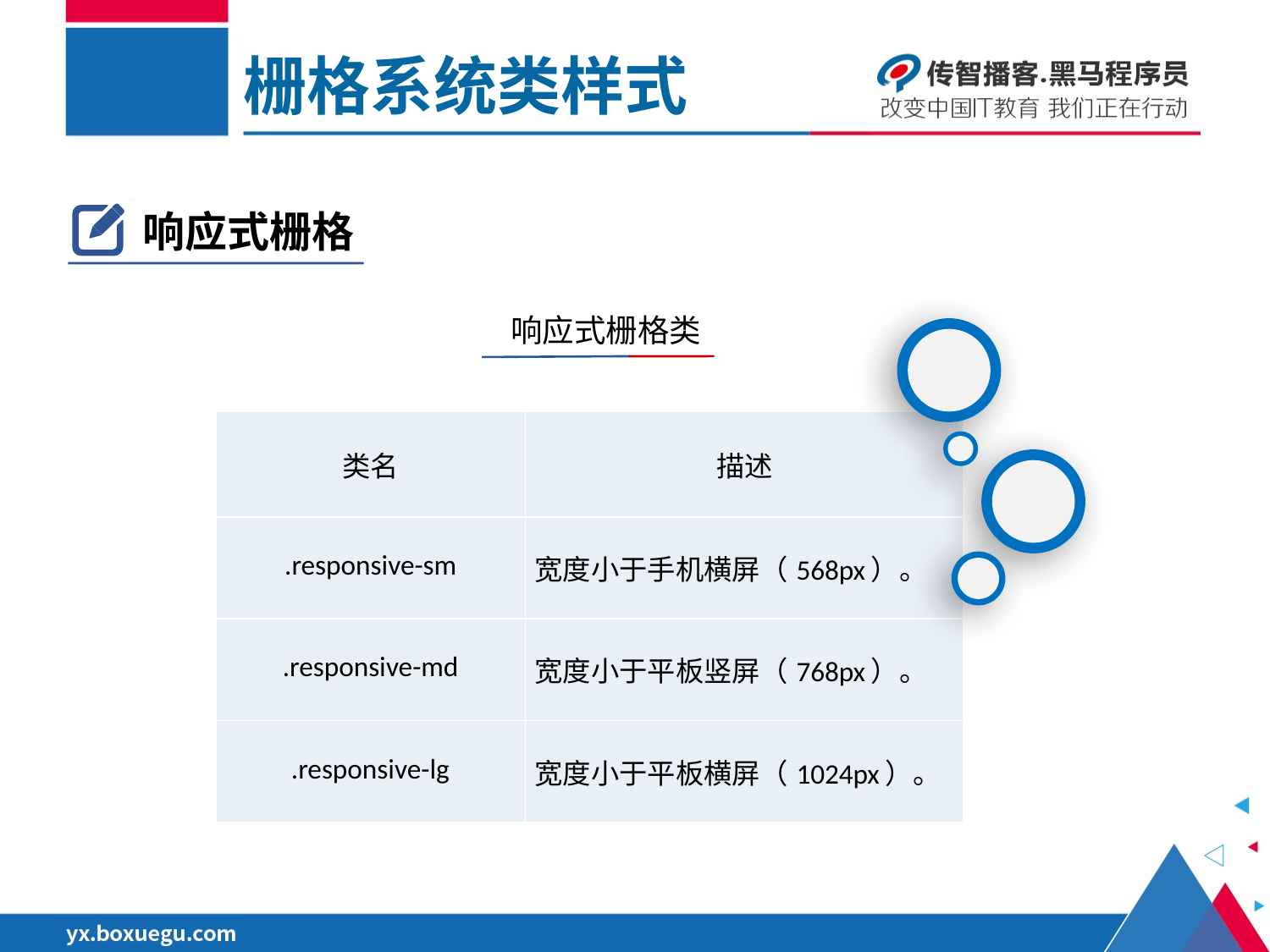

栅格系统类样式
响应式栅格

响应式栅格类

| 类名 | 描述 |
| --- | --- |
| .responsive-sm | 宽度小于手机横屏（568px）。 |
| .responsive-md | 宽度小于平板竖屏（768px）。 |
| .responsive-lg | 宽度小于平板横屏（1024px）。 |